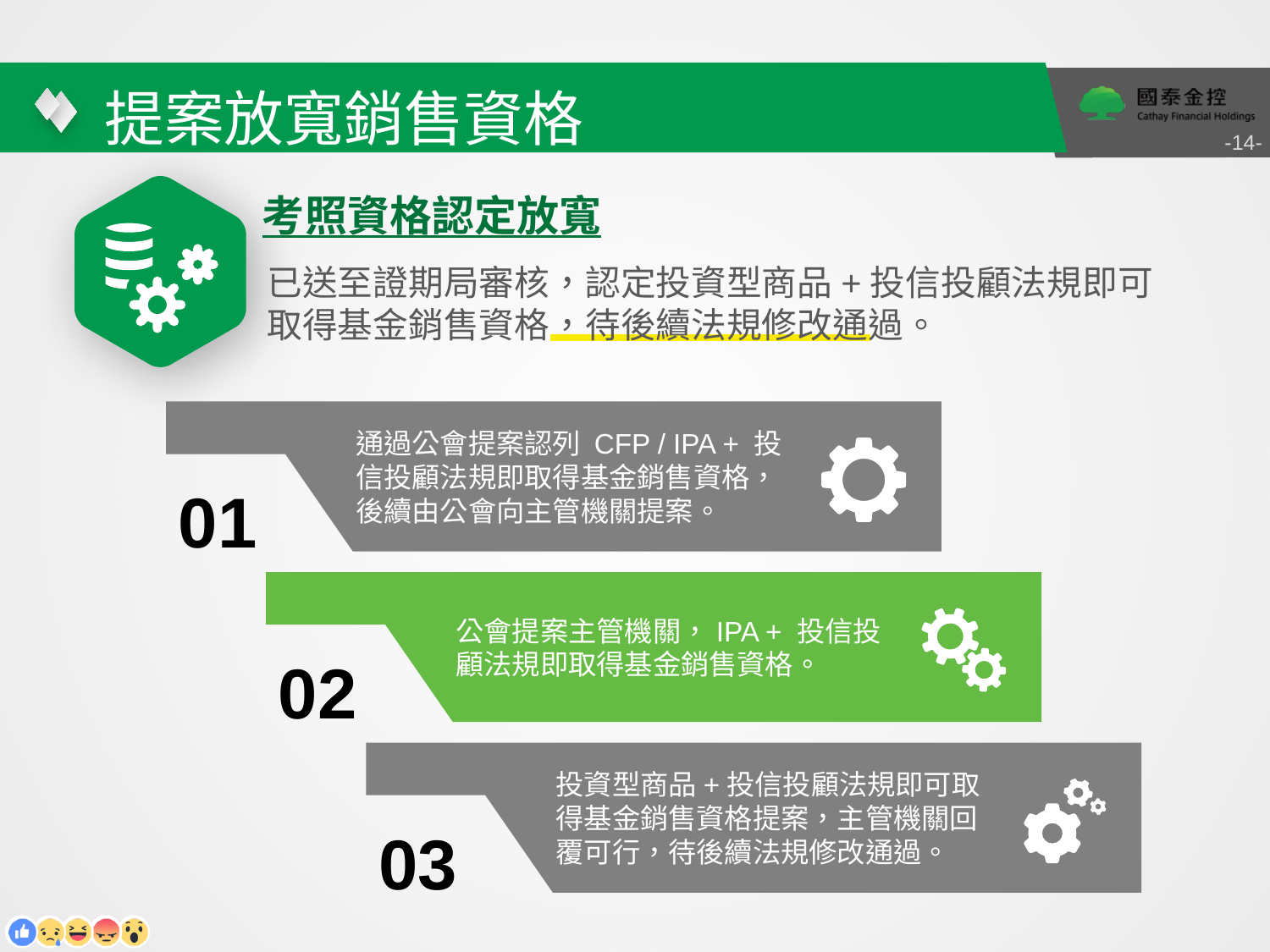

# 提案放寬銷售資格
-14-

考照資格認定放寬
已送至證期局審核，認定投資型商品+投信投顧法規即可取得基金銷售資格，待後續法規修改通過。
通過公會提案認列 CFP / IPA + 投信投顧法規即取得基金銷售資格，後續由公會向主管機關提案。

01
公會提案主管機關，IPA + 投信投顧法規即取得基金銷售資格。

02
投資型商品+投信投顧法規即可取得基金銷售資格提案，主管機關回覆可行，待後續法規修改通過。

03